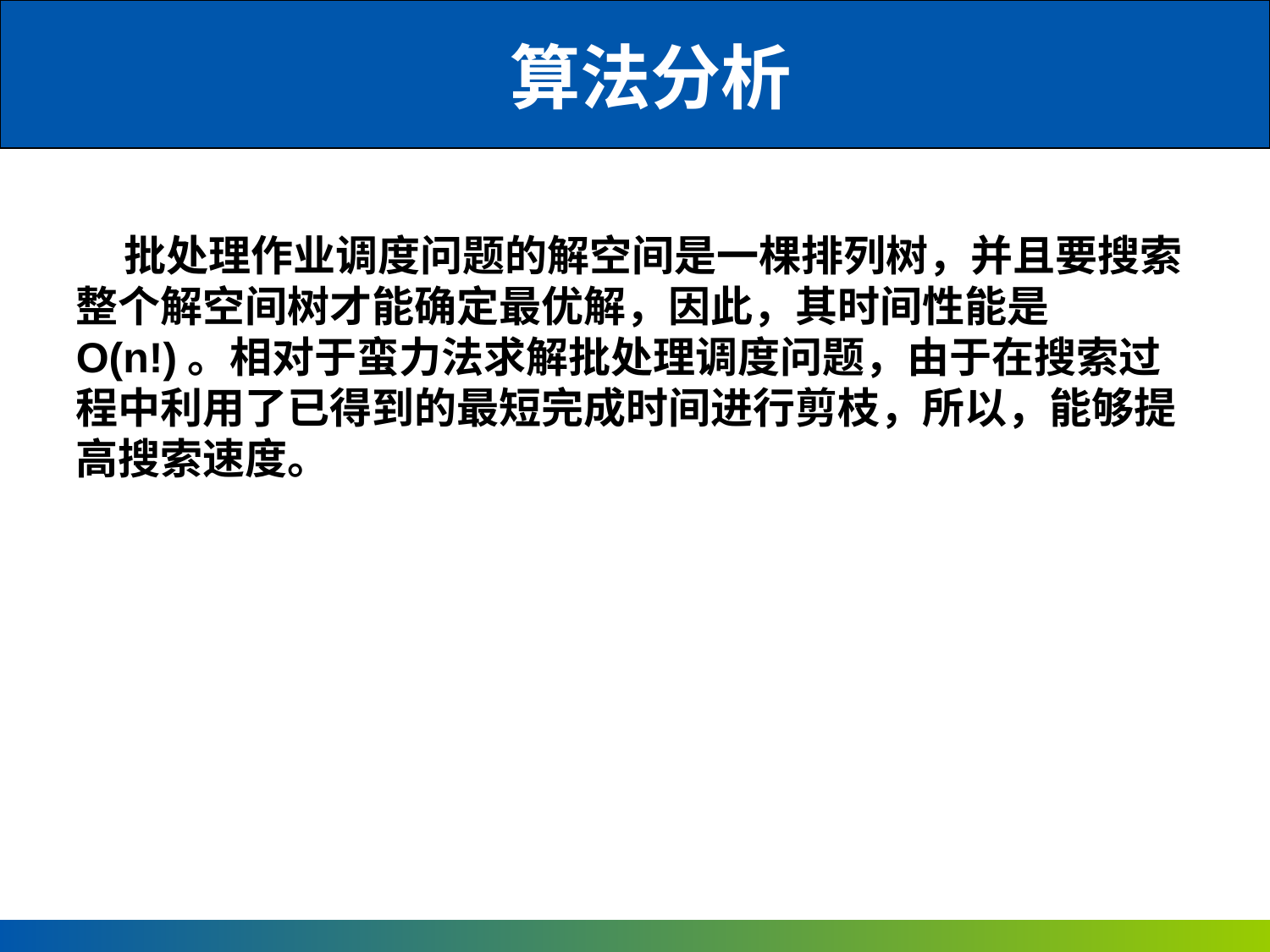

# 算法分析
    批处理作业调度问题的解空间是一棵排列树，并且要搜索整个解空间树才能确定最优解，因此，其时间性能是O(n!)。相对于蛮力法求解批处理调度问题，由于在搜索过程中利用了已得到的最短完成时间进行剪枝，所以，能够提高搜索速度。